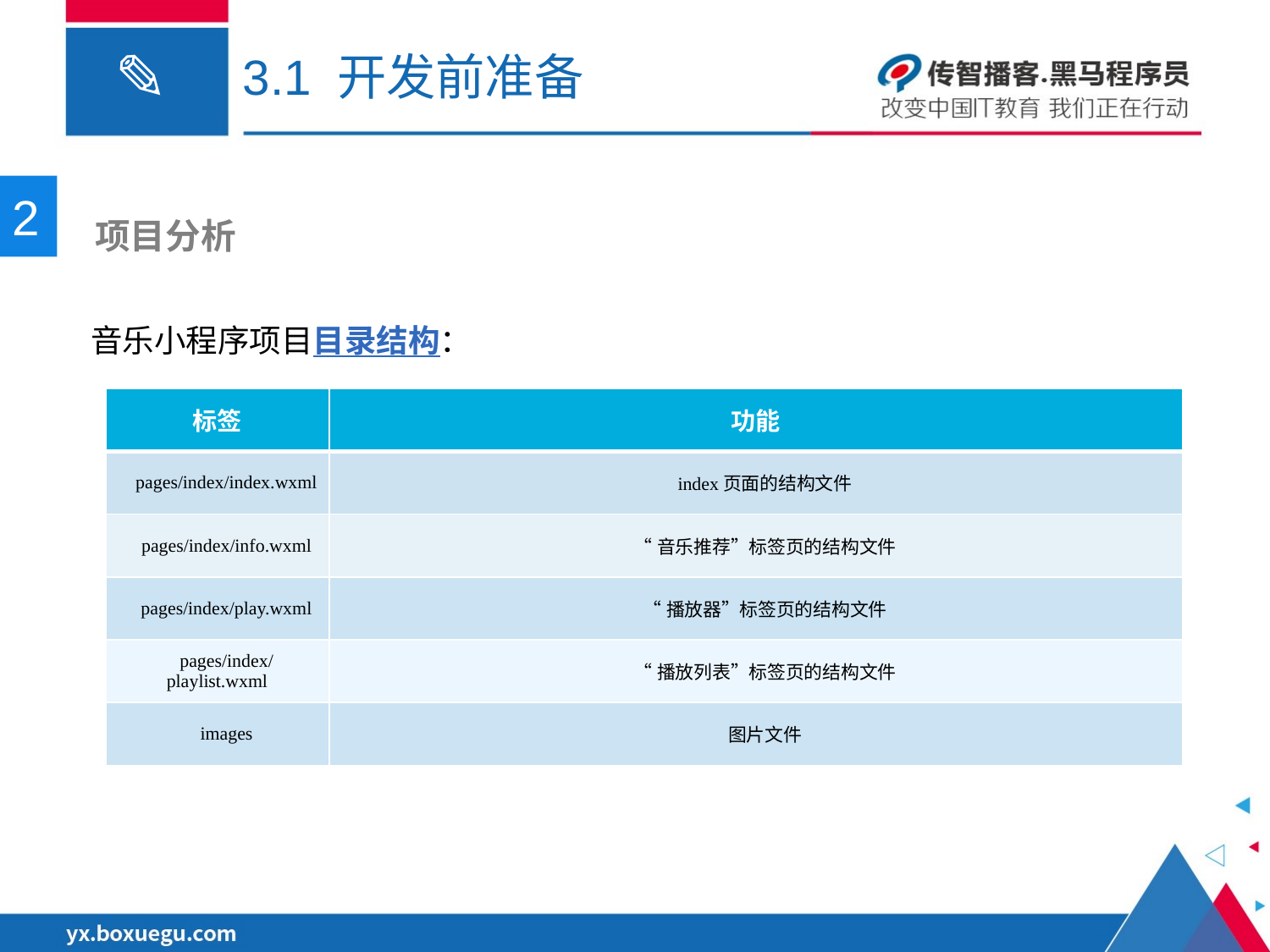

# 3.1 开发前准备

2
  项目分析
音乐小程序项目目录结构：
| 标签 | 功能 |
| --- | --- |
| pages/index/index.wxml | index页面的结构文件 |
| pages/index/info.wxml | “音乐推荐”标签页的结构文件 |
| pages/index/play.wxml | “播放器”标签页的结构文件 |
| pages/index/playlist.wxml | “播放列表”标签页的结构文件 |
| images | 图片文件 |